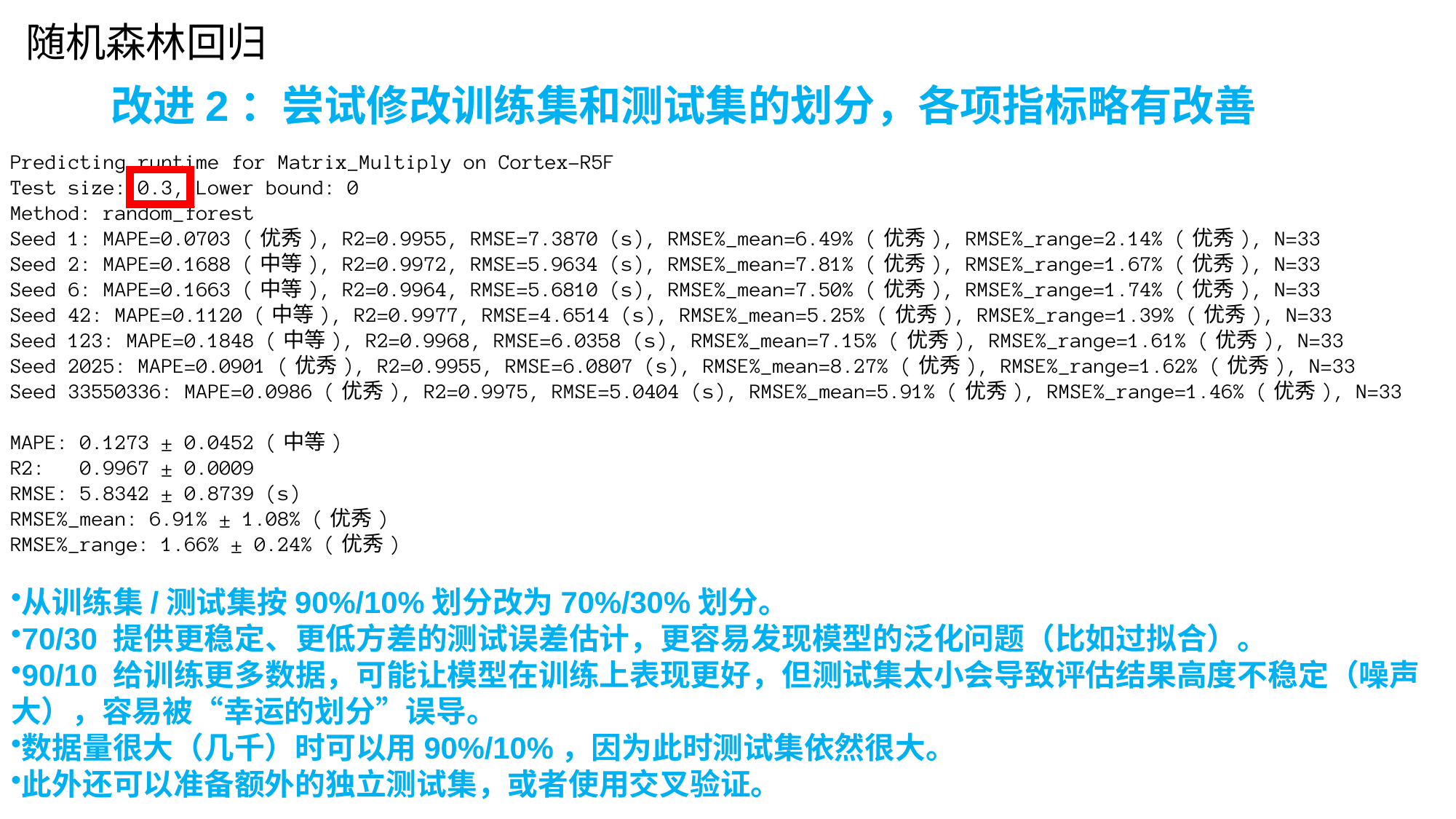

随机森林回归
# 改进2：尝试修改训练集和测试集的划分，各项指标略有改善
Predicting runtime for Matrix_Multiply on Cortex-R5F
Test size: 0.3, Lower bound: 0
Method: random_forest
Seed 1: MAPE=0.0703 (优秀), R2=0.9955, RMSE=7.3870 (s), RMSE%_mean=6.49% (优秀), RMSE%_range=2.14% (优秀), N=33
Seed 2: MAPE=0.1688 (中等), R2=0.9972, RMSE=5.9634 (s), RMSE%_mean=7.81% (优秀), RMSE%_range=1.67% (优秀), N=33
Seed 6: MAPE=0.1663 (中等), R2=0.9964, RMSE=5.6810 (s), RMSE%_mean=7.50% (优秀), RMSE%_range=1.74% (优秀), N=33
Seed 42: MAPE=0.1120 (中等), R2=0.9977, RMSE=4.6514 (s), RMSE%_mean=5.25% (优秀), RMSE%_range=1.39% (优秀), N=33
Seed 123: MAPE=0.1848 (中等), R2=0.9968, RMSE=6.0358 (s), RMSE%_mean=7.15% (优秀), RMSE%_range=1.61% (优秀), N=33
Seed 2025: MAPE=0.0901 (优秀), R2=0.9955, RMSE=6.0807 (s), RMSE%_mean=8.27% (优秀), RMSE%_range=1.62% (优秀), N=33
Seed 33550336: MAPE=0.0986 (优秀), R2=0.9975, RMSE=5.0404 (s), RMSE%_mean=5.91% (优秀), RMSE%_range=1.46% (优秀), N=33

MAPE: 0.1273 ± 0.0452 (中等)
R2:   0.9967 ± 0.0009
RMSE: 5.8342 ± 0.8739 (s)
RMSE%_mean: 6.91% ± 1.08% (优秀)
RMSE%_range: 1.66% ± 0.24% (优秀)

从训练集/测试集按90%/10%划分改为70%/30%划分。
70/30 提供更稳定、更低方差的测试误差估计，更容易发现模型的泛化问题（比如过拟合）。
90/10 给训练更多数据，可能让模型在训练上表现更好，但测试集太小会导致评估结果高度不稳定（噪声大），容易被“幸运的划分”误导。
数据量很大（几千）时可以用90%/10%，因为此时测试集依然很大。
此外还可以准备额外的独立测试集，或者使用交叉验证。